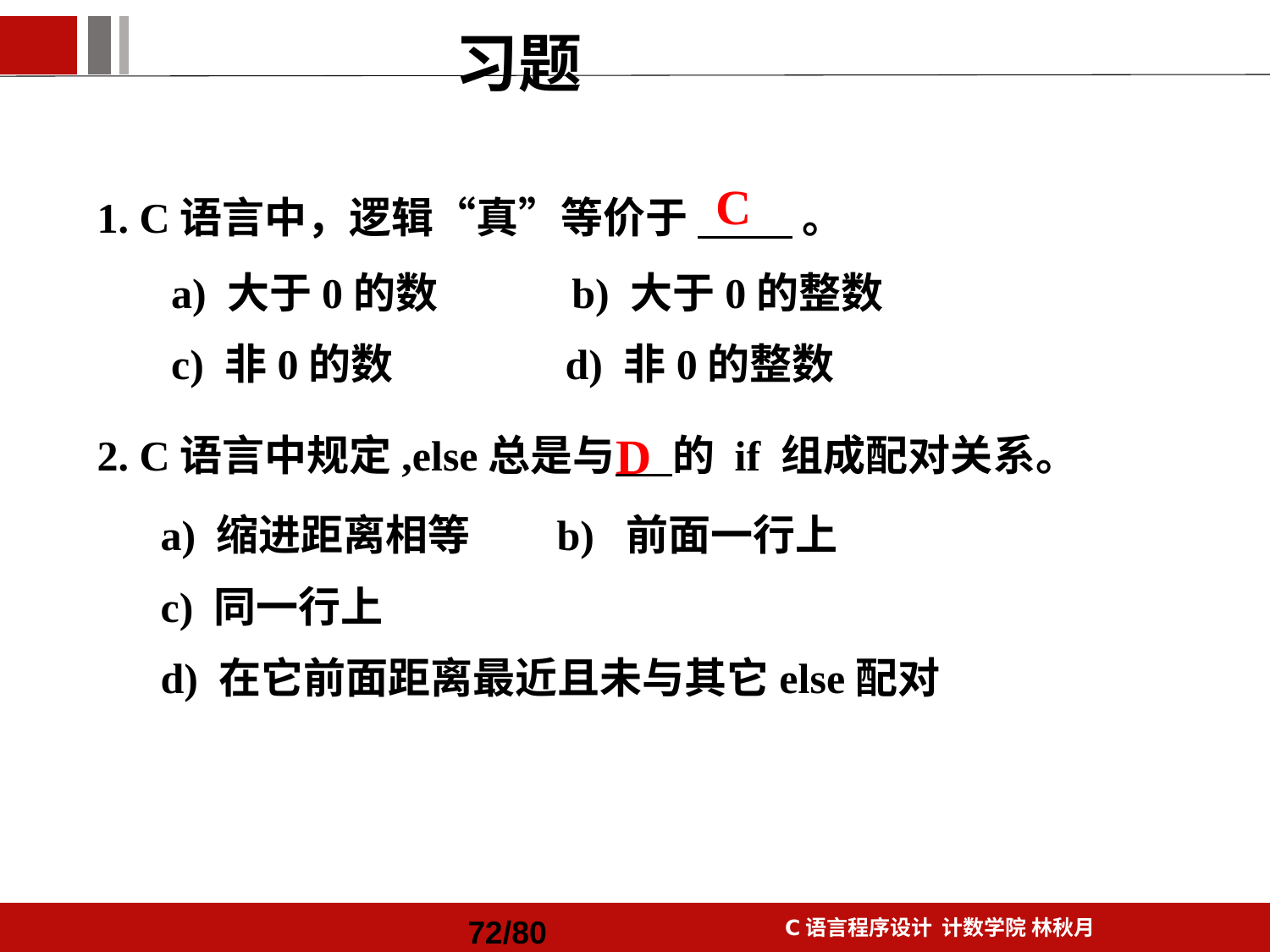

# 习题
C
1. C语言中，逻辑“真”等价于            。
       a) 大于0的数             b) 大于0的整数
       c) 非0的数                 d) 非0的整数
2. C语言中规定,else总是与      的 if 组成配对关系。
      a) 缩进距离相等        b)  前面一行上
      c) 同一行上
      d) 在它前面距离最近且未与其它else配对
D